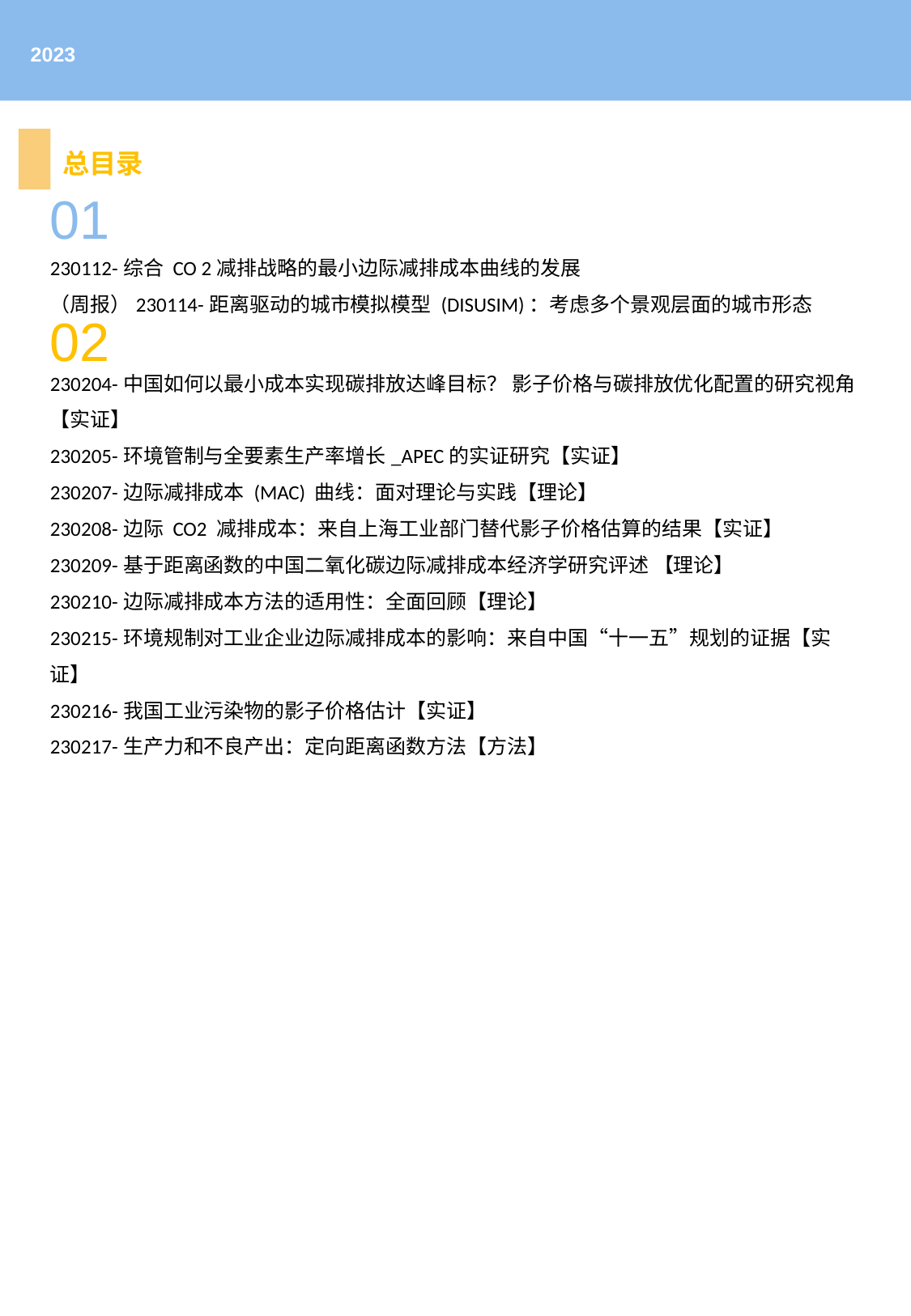

01
230112-综合 CO 2减排战略的最小边际减排成本曲线的发展
（周报）230114-距离驱动的城市模拟模型 (DISUSIM)：考虑多个景观层面的城市形态

230204-中国如何以最小成本实现碳排放达峰目标？ 影子价格与碳排放优化配置的研究视角【实证】
230205-环境管制与全要素生产率增长_APEC的实证研究【实证】
230207-边际减排成本 (MAC) 曲线：面对理论与实践【理论】
230208-边际 CO2 减排成本：来自上海工业部门替代影子价格估算的结果【实证】
230209-基于距离函数的中国二氧化碳边际减排成本经济学研究评述 【理论】
230210-边际减排成本方法的适用性：全面回顾【理论】
230215-环境规制对工业企业边际减排成本的影响：来自中国“十一五”规划的证据【实证】
230216-我国工业污染物的影子价格估计【实证】
230217-生产力和不良产出：定向距离函数方法【方法】

02